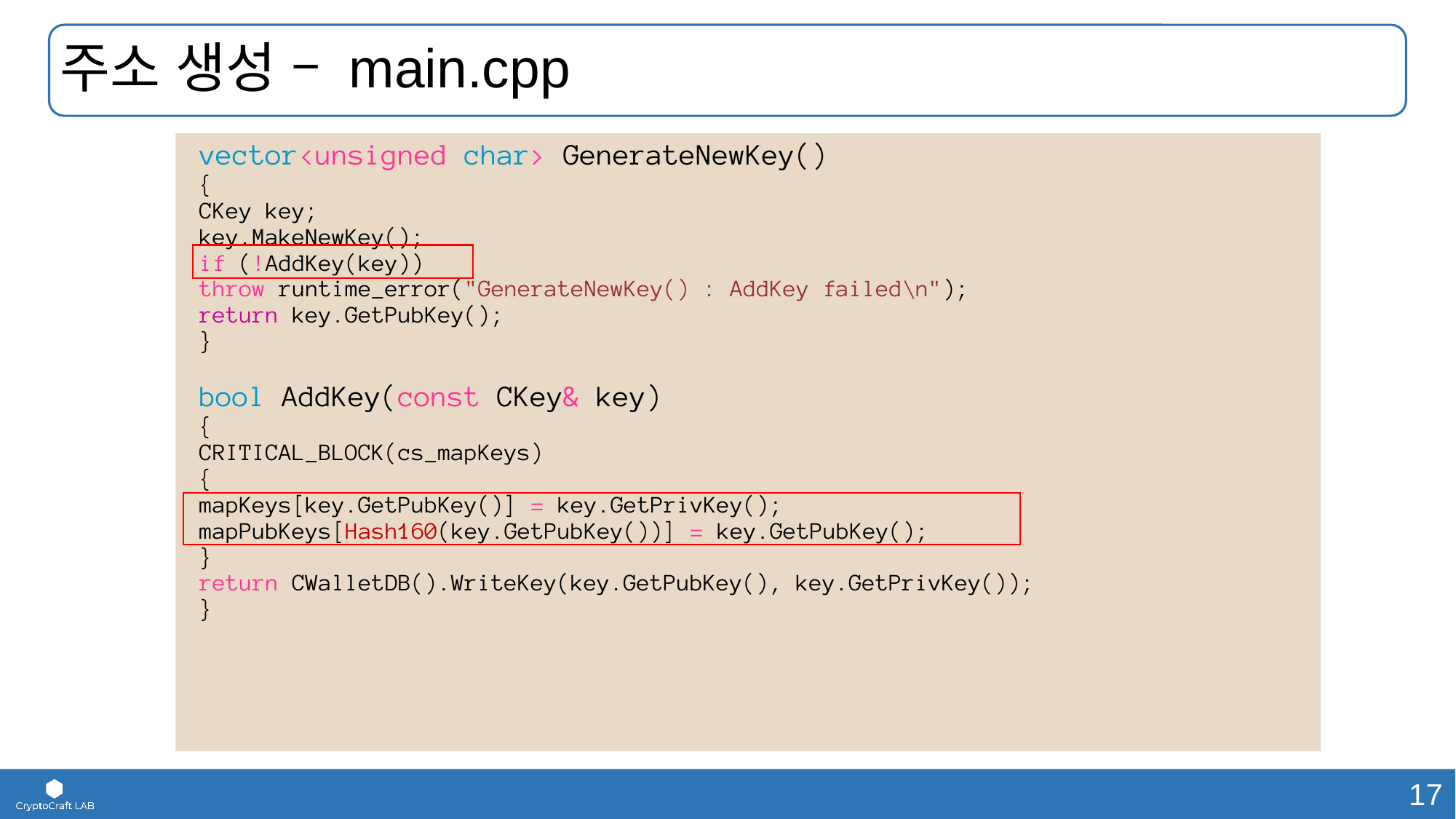

# 주소 생성 – main.cpp

vector<unsigned char> GenerateNewKey()
{
CKey key;
key.MakeNewKey();
if (!AddKey(key))
throw runtime_error("GenerateNewKey() : AddKey failed\n");
return key.GetPubKey();
}

bool AddKey(const CKey& key)
{
CRITICAL_BLOCK(cs_mapKeys)
{
mapKeys[key.GetPubKey()] = key.GetPrivKey();
mapPubKeys[Hash160(key.GetPubKey())] = key.GetPubKey();
}
return CWalletDB().WriteKey(key.GetPubKey(), key.GetPrivKey());
}